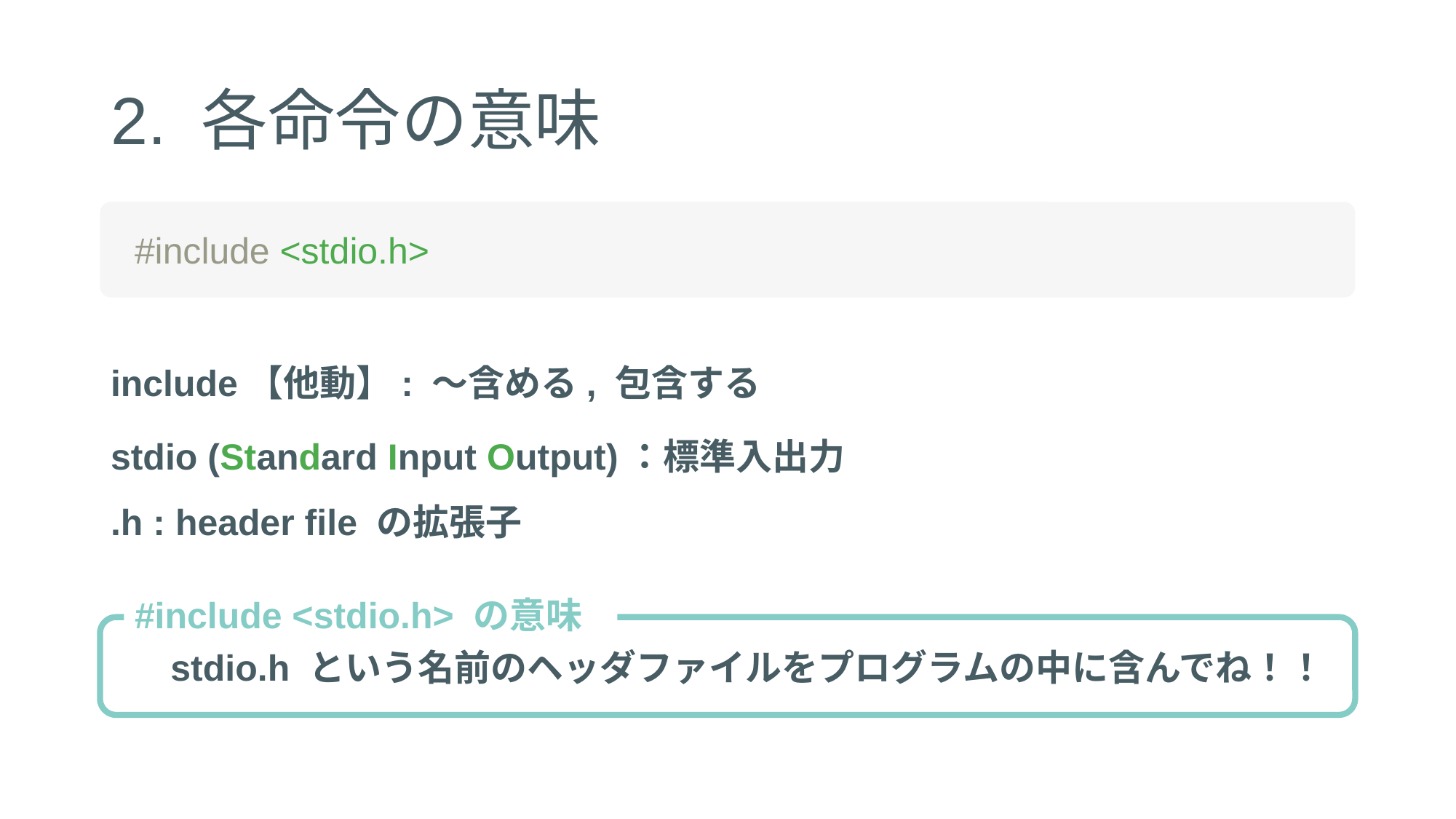

# 2. 各命令の意味

#include <stdio.h>
include【他動】: 〜含める, 包含する
stdio (Standard Input Output)：標準入出力
.h : header file の拡張子
#include <stdio.h> の意味

stdio.h という名前のヘッダファイルをプログラムの中に含んでね！！